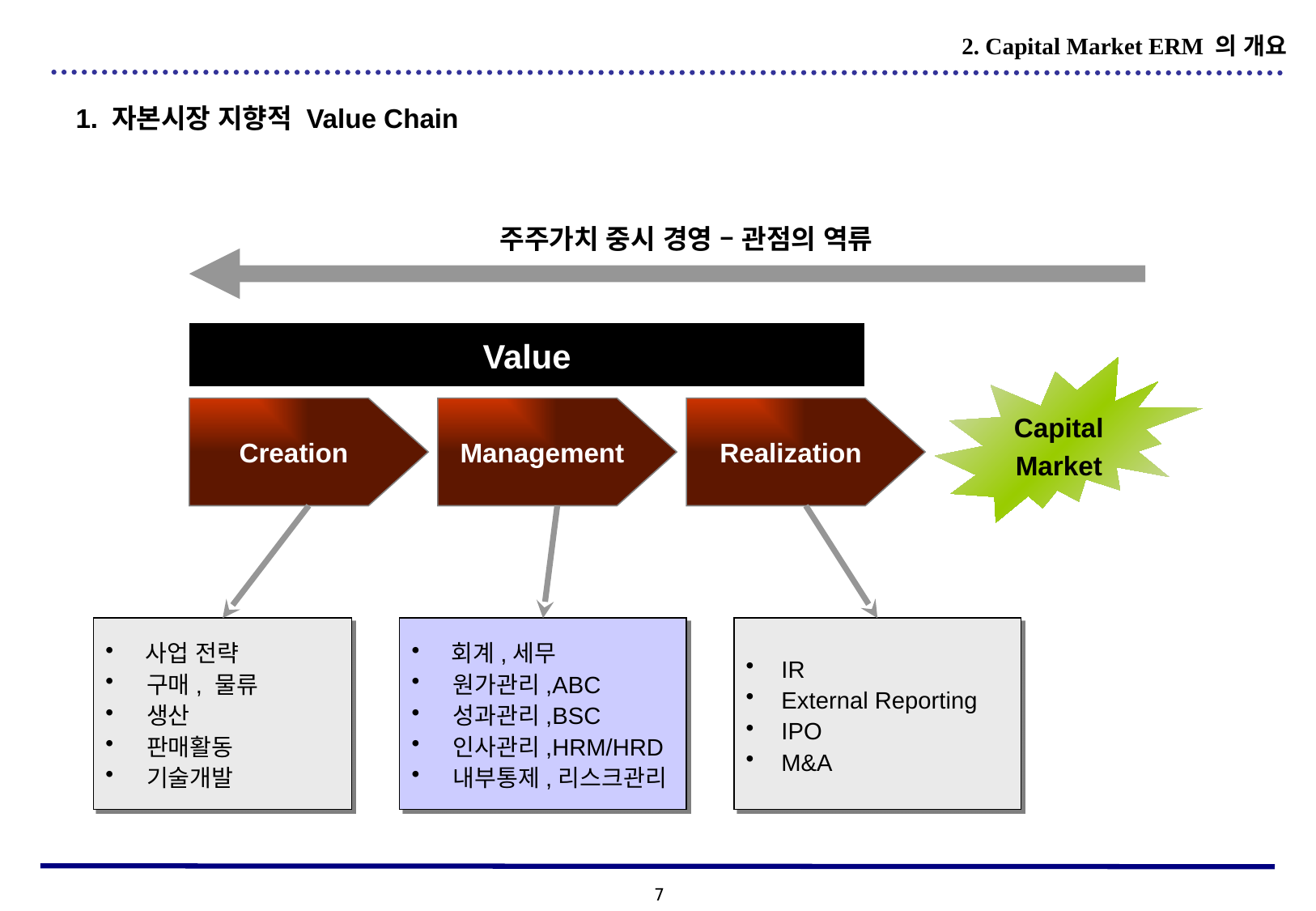

2. Capital Market ERM 의 개요
1. 자본시장 지향적 Value Chain
주주가치 중시 경영 – 관점의 역류

Value
Capital Market
Creation
Management
Realization
 사업 전략
 구매, 물류
 생산
 판매활동
 기술개발
 회계,세무
 원가관리,ABC
 성과관리,BSC
 인사관리,HRM/HRD
 내부통제,리스크관리
 IR
 External Reporting
 IPO
 M&A